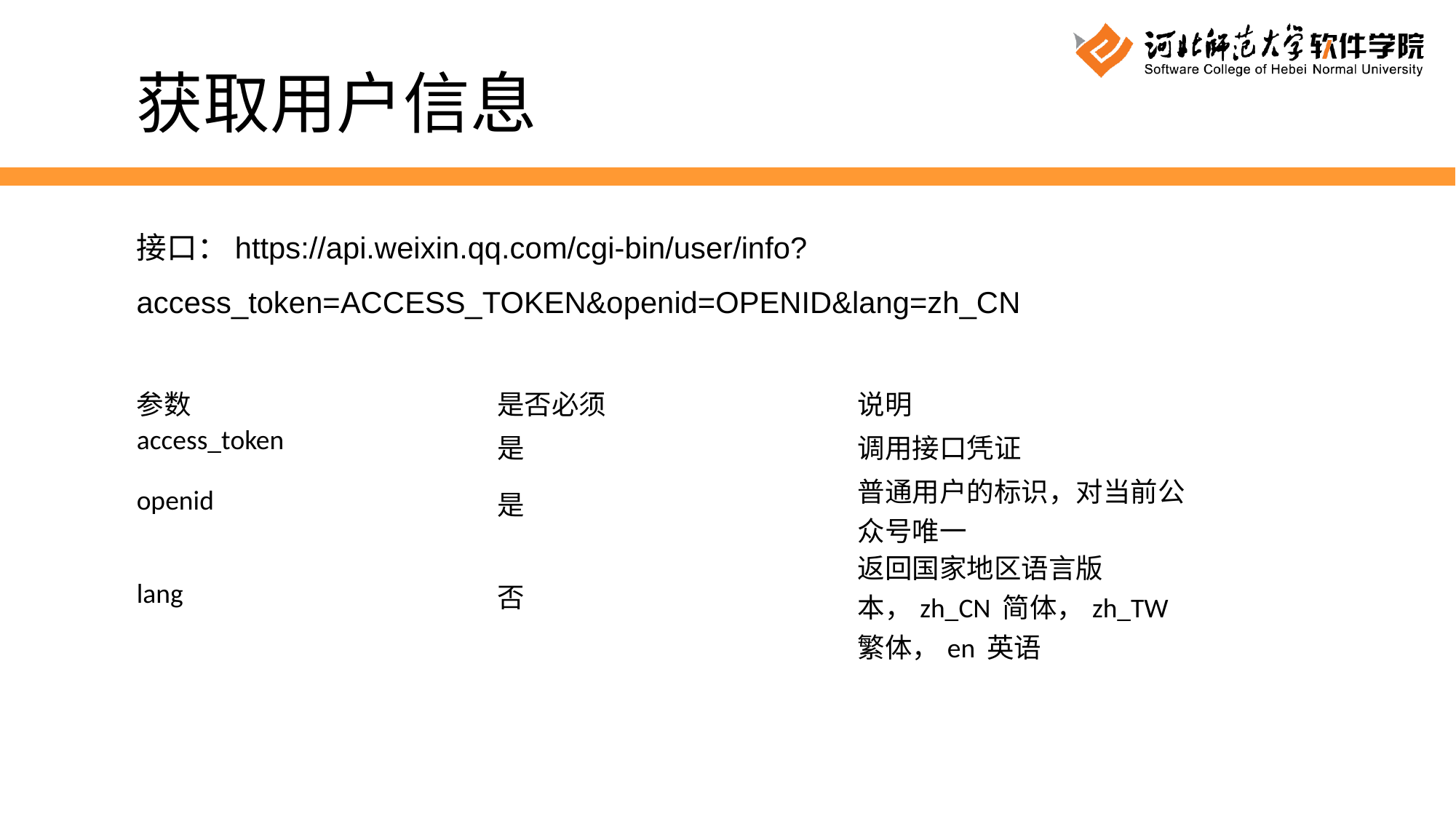

获取用户信息
接口：https://api.weixin.qq.com/cgi-bin/user/info?access_token=ACCESS_TOKEN&openid=OPENID&lang=zh_CN
| 参数 | 是否必须 | 说明 |
| --- | --- | --- |
| access\_token | 是 | 调用接口凭证 |
| openid | 是 | 普通用户的标识，对当前公众号唯一 |
| lang | 否 | 返回国家地区语言版本，zh\_CN 简体，zh\_TW 繁体，en 英语 |